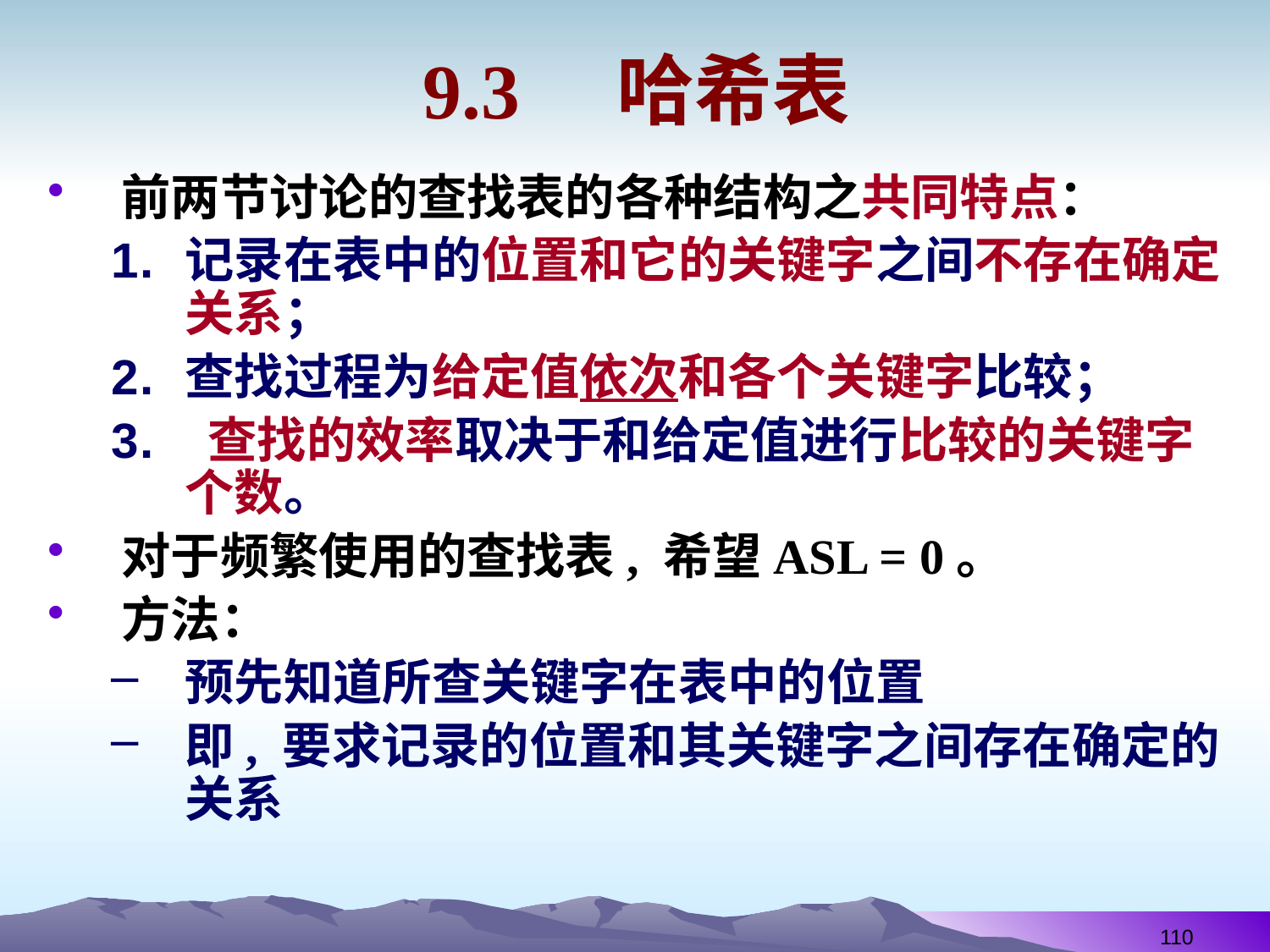

# 9.3    哈希表
前两节讨论的查找表的各种结构之共同特点：
记录在表中的位置和它的关键字之间不存在确定关系；
查找过程为给定值依次和各个关键字比较；
 查找的效率取决于和给定值进行比较的关键字个数。
对于频繁使用的查找表, 希望ASL = 0。
方法：
预先知道所查关键字在表中的位置
即, 要求记录的位置和其关键字之间存在确定的关系
110